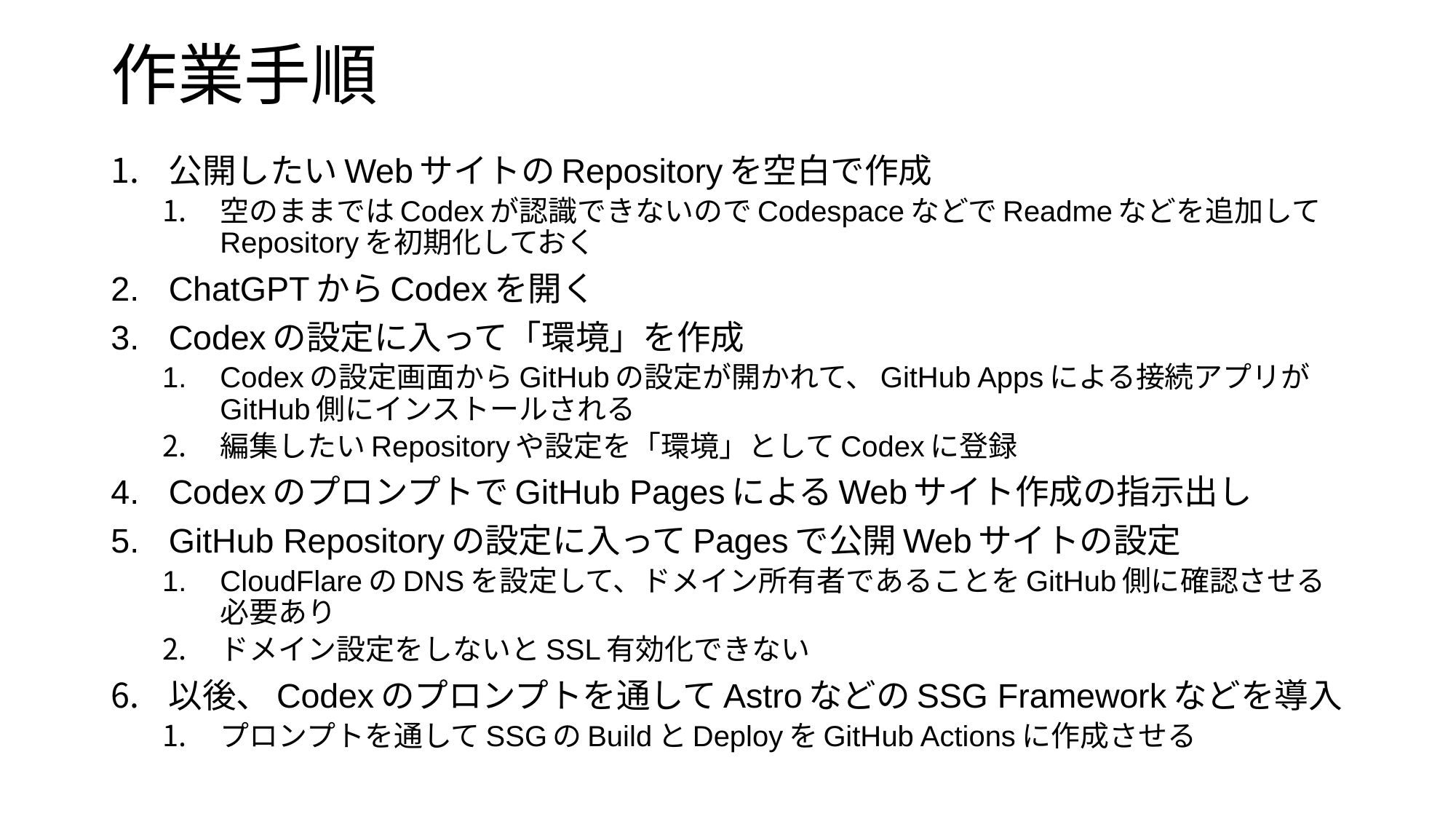

# 作業手順
公開したいWebサイトのRepositoryを空白で作成
空のままではCodexが認識できないのでCodespaceなどでReadmeなどを追加してRepositoryを初期化しておく
ChatGPTからCodexを開く
Codexの設定に入って「環境」を作成
Codexの設定画面からGitHubの設定が開かれて、GitHub Appsによる接続アプリがGitHub側にインストールされる
編集したいRepositoryや設定を「環境」としてCodexに登録
CodexのプロンプトでGitHub PagesによるWebサイト作成の指示出し
GitHub Repositoryの設定に入ってPagesで公開Webサイトの設定
CloudFlareのDNSを設定して、ドメイン所有者であることをGitHub側に確認させる必要あり
ドメイン設定をしないとSSL有効化できない
以後、Codexのプロンプトを通してAstroなどのSSG Frameworkなどを導入
プロンプトを通してSSGのBuildとDeployをGitHub Actionsに作成させる